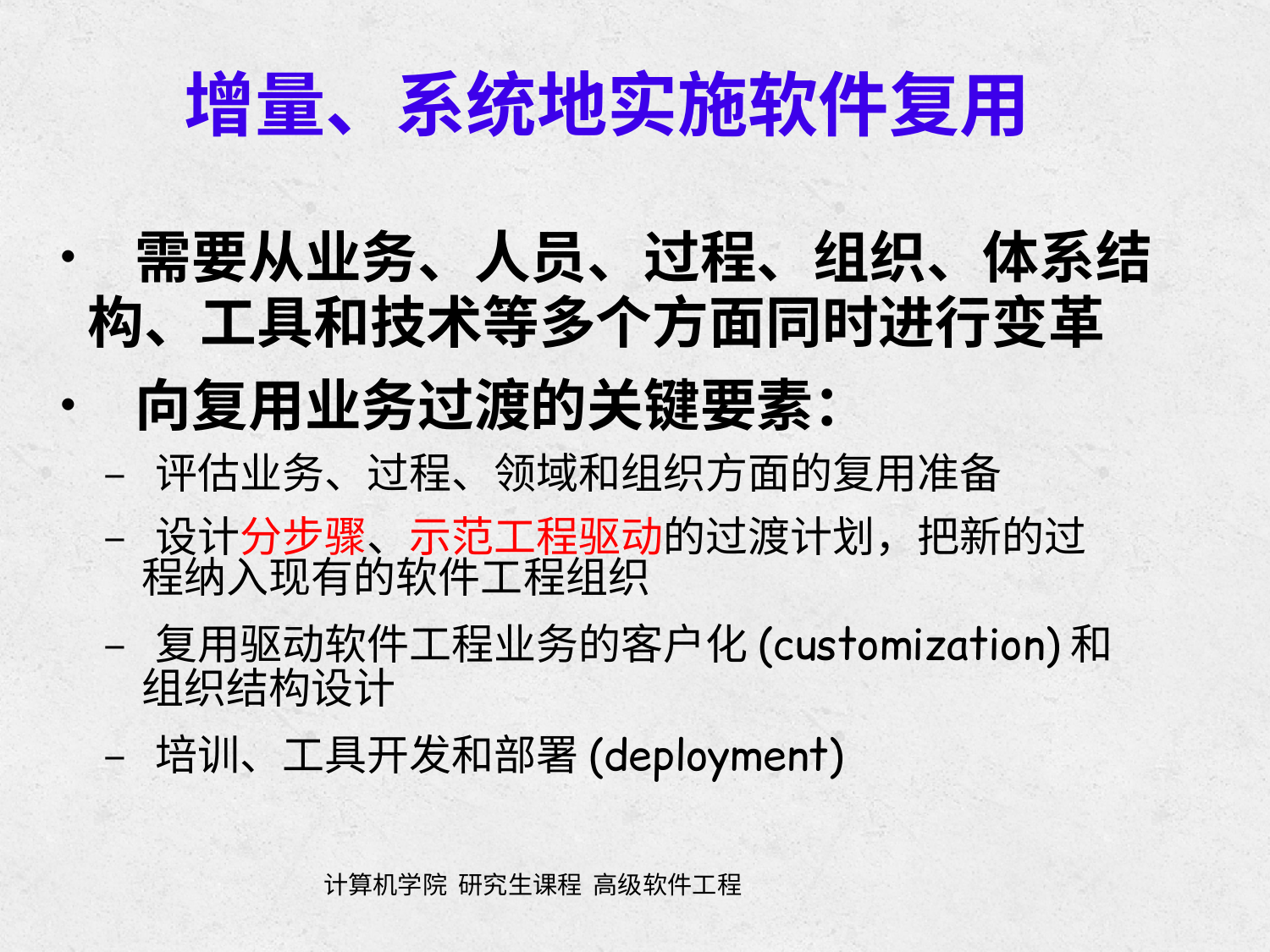

增量、系统地实施软件复用

•  需要从业务、人员、过程、组织、体系结
	构、工具和技术等多个方面同时进行变革
•  向复用业务过渡的关键要素：
		–  评估业务、过程、领域和组织方面的复用准备
		–  设计分步骤、示范工程驱动的过渡计划，把新的过
			程纳入现有的软件工程组织
		–  复用驱动软件工程业务的客户化(customization)和
			组织结构设计
		–  培训、工具开发和部署(deployment)
计算机学院  研究生课程  高级软件工程